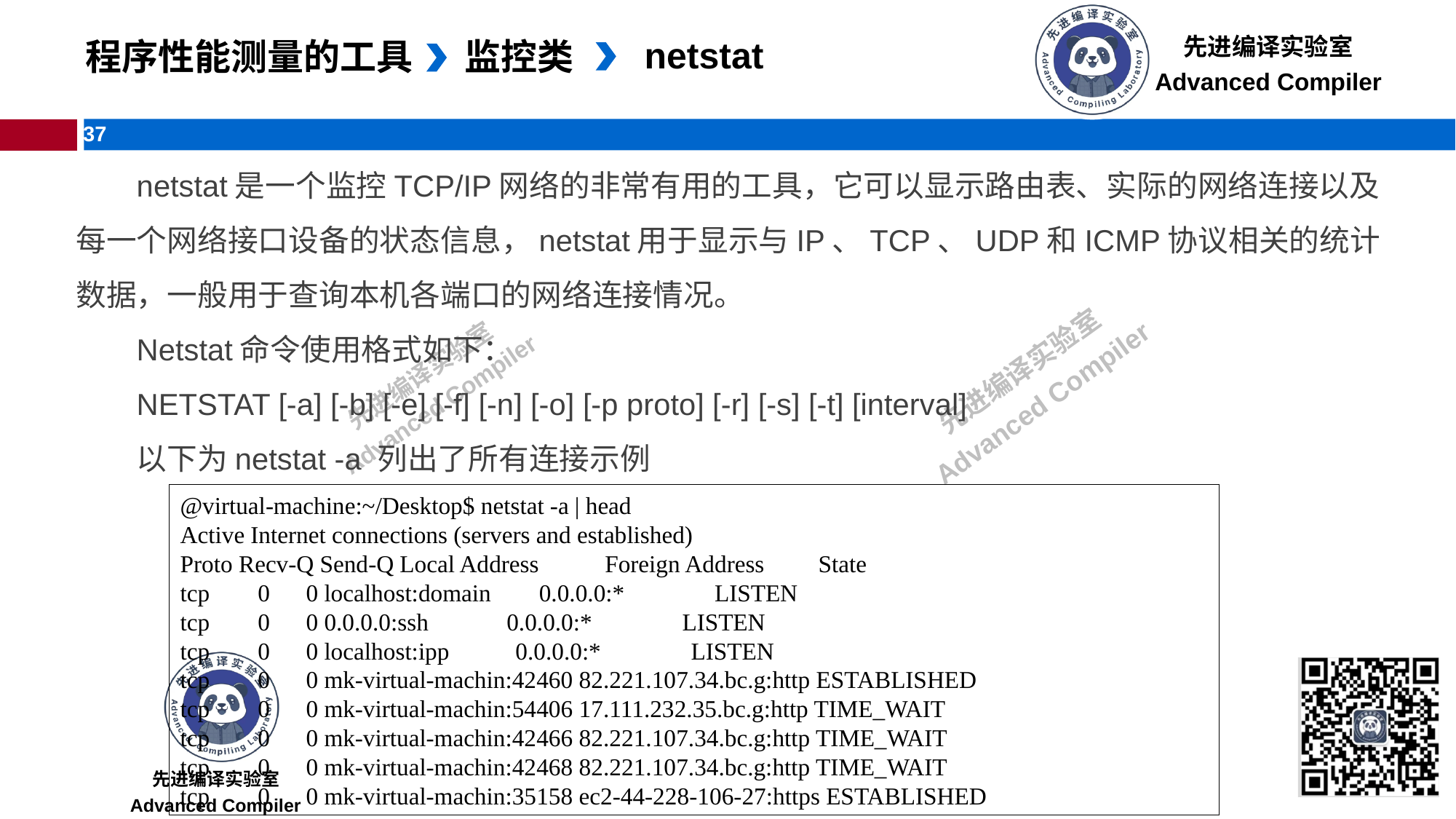

netstat
 程序性能测量的工具
监控类

netstat是一个监控TCP/IP网络的非常有用的工具，它可以显示路由表、实际的网络连接以及每一个网络接口设备的状态信息，netstat用于显示与IP、TCP、UDP和ICMP协议相关的统计数据，一般用于查询本机各端口的网络连接情况。
Netstat命令使用格式如下：
NETSTAT [-a] [-b] [-e] [-f] [-n] [-o] [-p proto] [-r] [-s] [-t] [interval]
以下为netstat -a 列出了所有连接示例
@virtual-machine:~/Desktop$ netstat -a | head
Active Internet connections (servers and established)
Proto Recv-Q Send-Q Local Address           Foreign Address         State
tcp        0      0 localhost:domain        0.0.0.0:*               LISTEN
tcp        0      0 0.0.0.0:ssh             0.0.0.0:*               LISTEN
tcp        0      0 localhost:ipp           0.0.0.0:*               LISTEN
tcp        0      0 mk-virtual-machin:42460 82.221.107.34.bc.g:http ESTABLISHED
tcp        0      0 mk-virtual-machin:54406 17.111.232.35.bc.g:http TIME_WAIT
tcp        0      0 mk-virtual-machin:42466 82.221.107.34.bc.g:http TIME_WAIT
tcp        0      0 mk-virtual-machin:42468 82.221.107.34.bc.g:http TIME_WAIT
tcp        0      0 mk-virtual-machin:35158 ec2-44-228-106-27:https ESTABLISHED